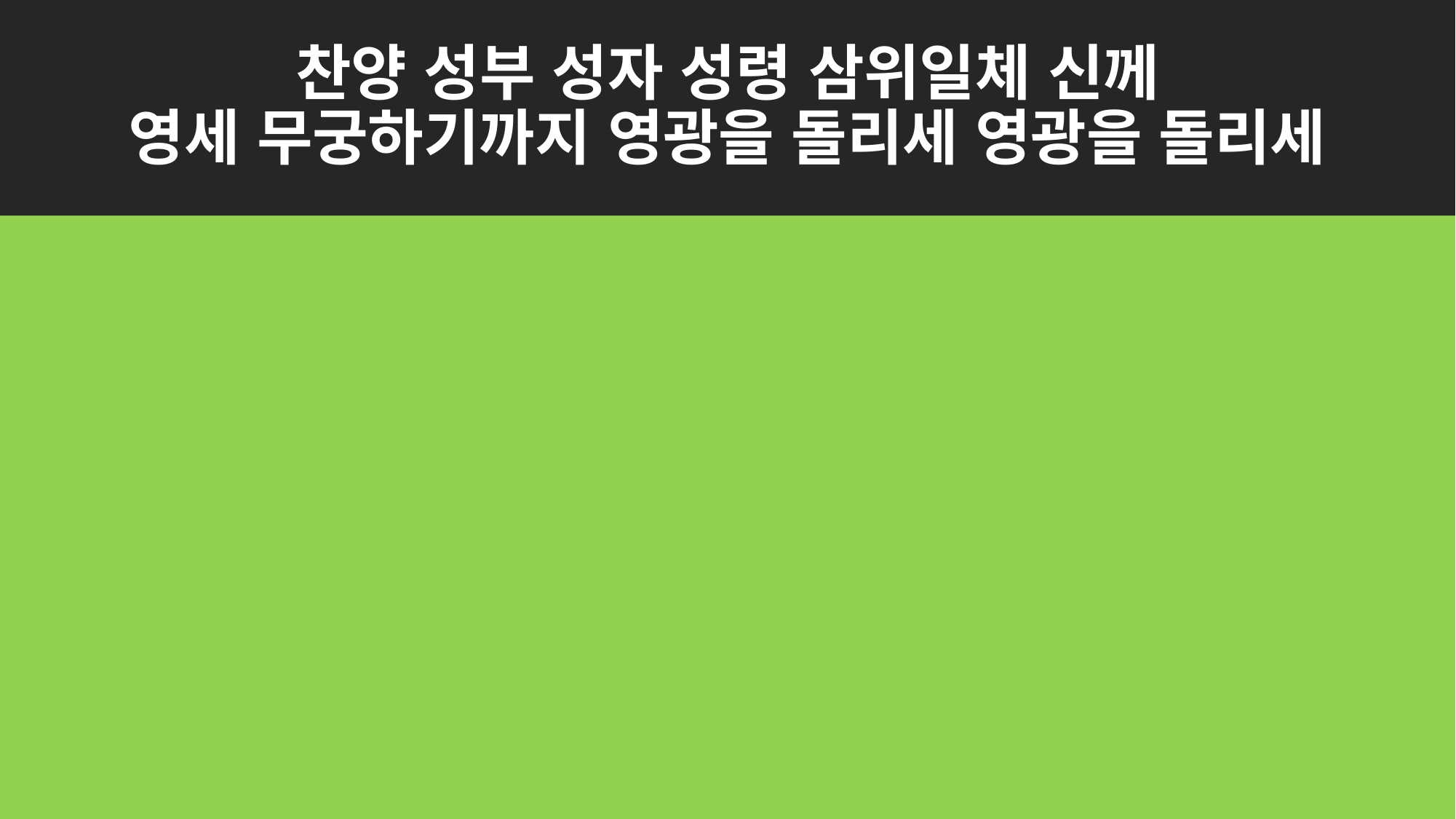

# 찬양 성부 성자 성령 삼위일체 신께
영세 무궁하기까지 영광을 돌리세 영광을 돌리세